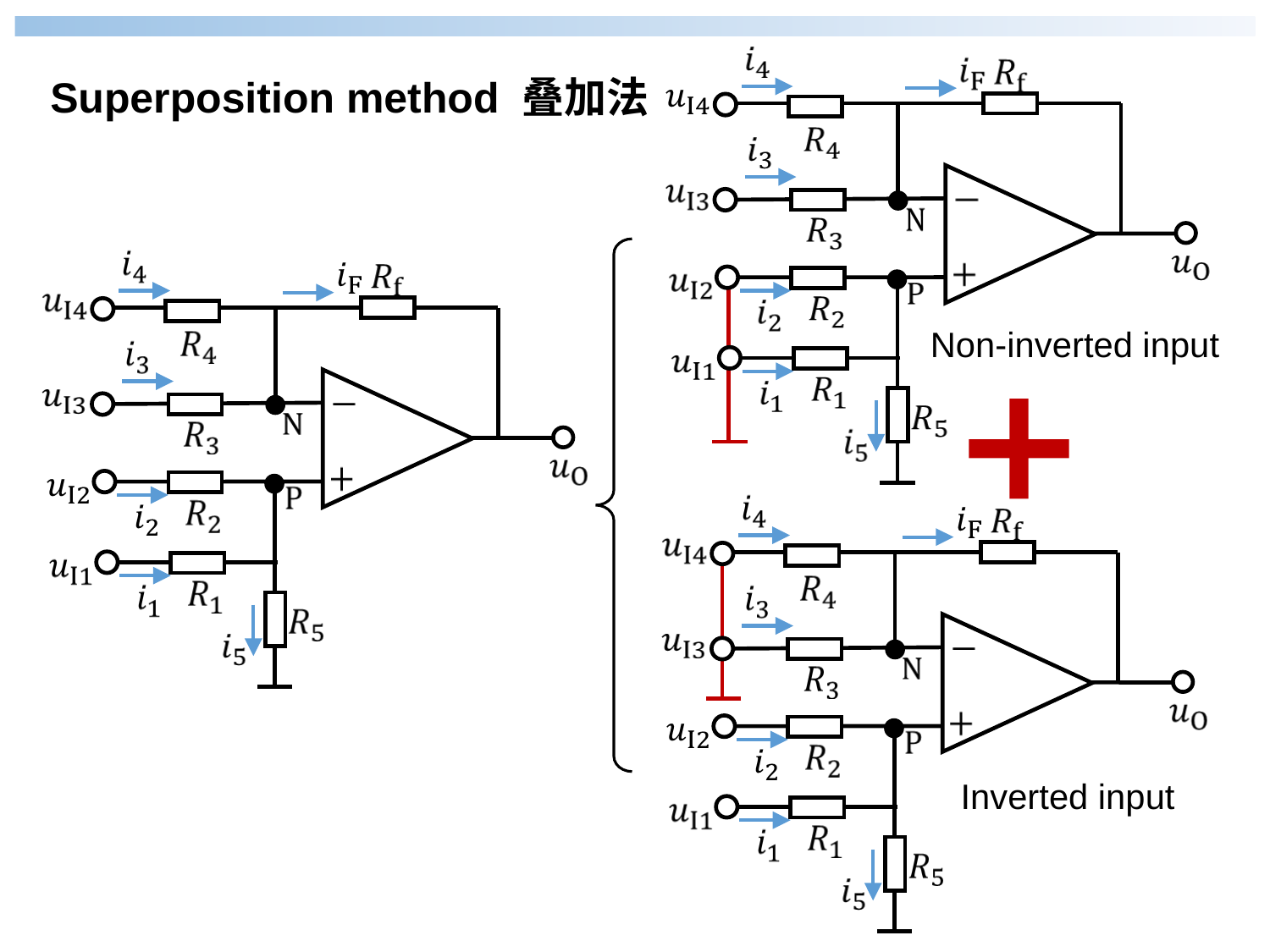

Superposition method 叠加法

Non-inverted input

Inverted input